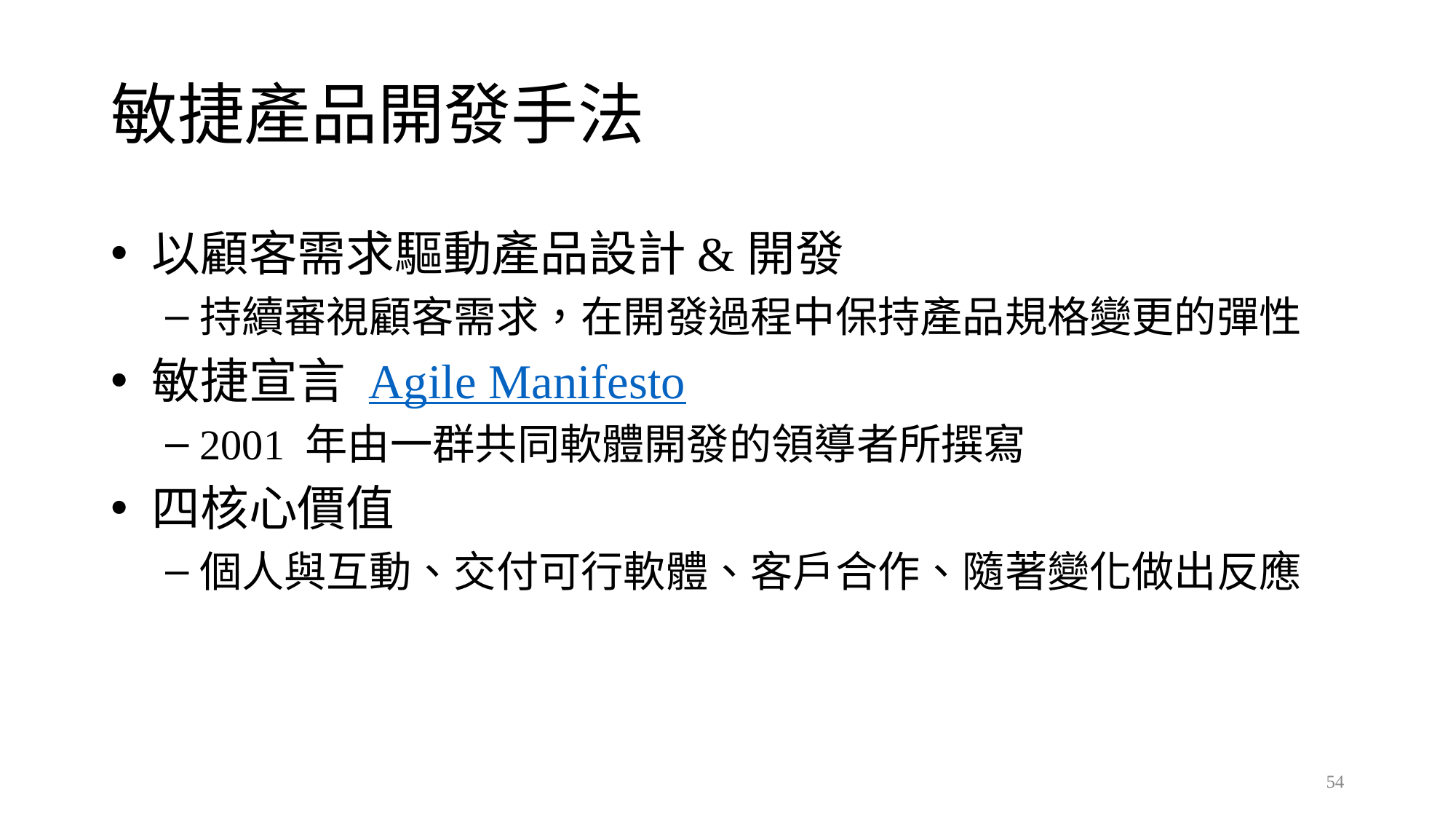

# 敏捷產品開發手法
以顧客需求驅動產品設計&開發
持續審視顧客需求，在開發過程中保持產品規格變更的彈性
敏捷宣言 Agile Manifesto
2001 年由一群共同軟體開發的領導者所撰寫
四核心價值
個人與互動、交付可行軟體、客戶合作、隨著變化做出反應
54